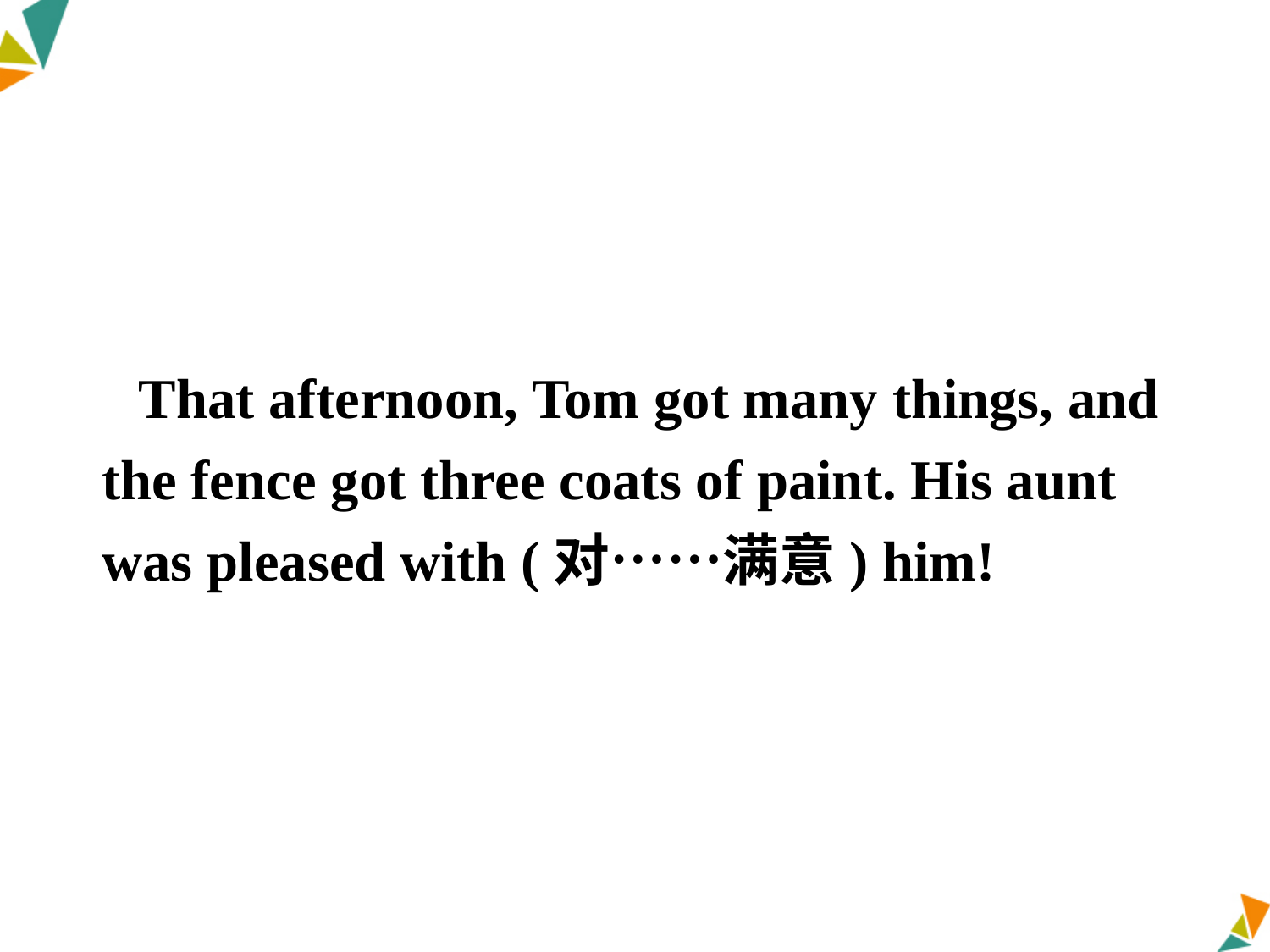

That afternoon, Tom got many things, and the fence got three coats of paint. His aunt was pleased with (对……满意) him!